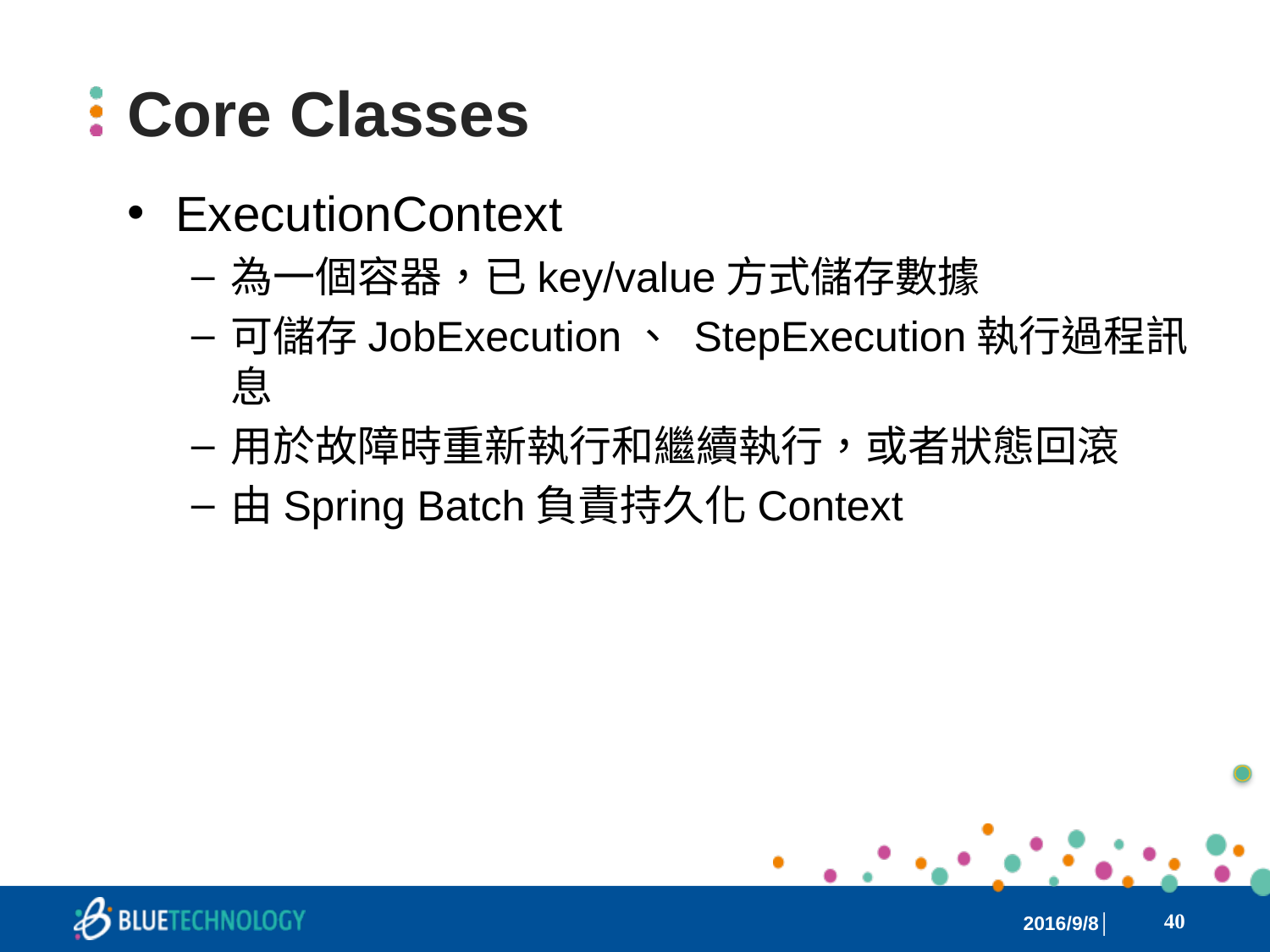

# Core Classes
ExecutionContext
為一個容器，已key/value方式儲存數據
可儲存JobExecution、 StepExecution執行過程訊息
用於故障時重新執行和繼續執行，或者狀態回滾
由Spring Batch負責持久化Context